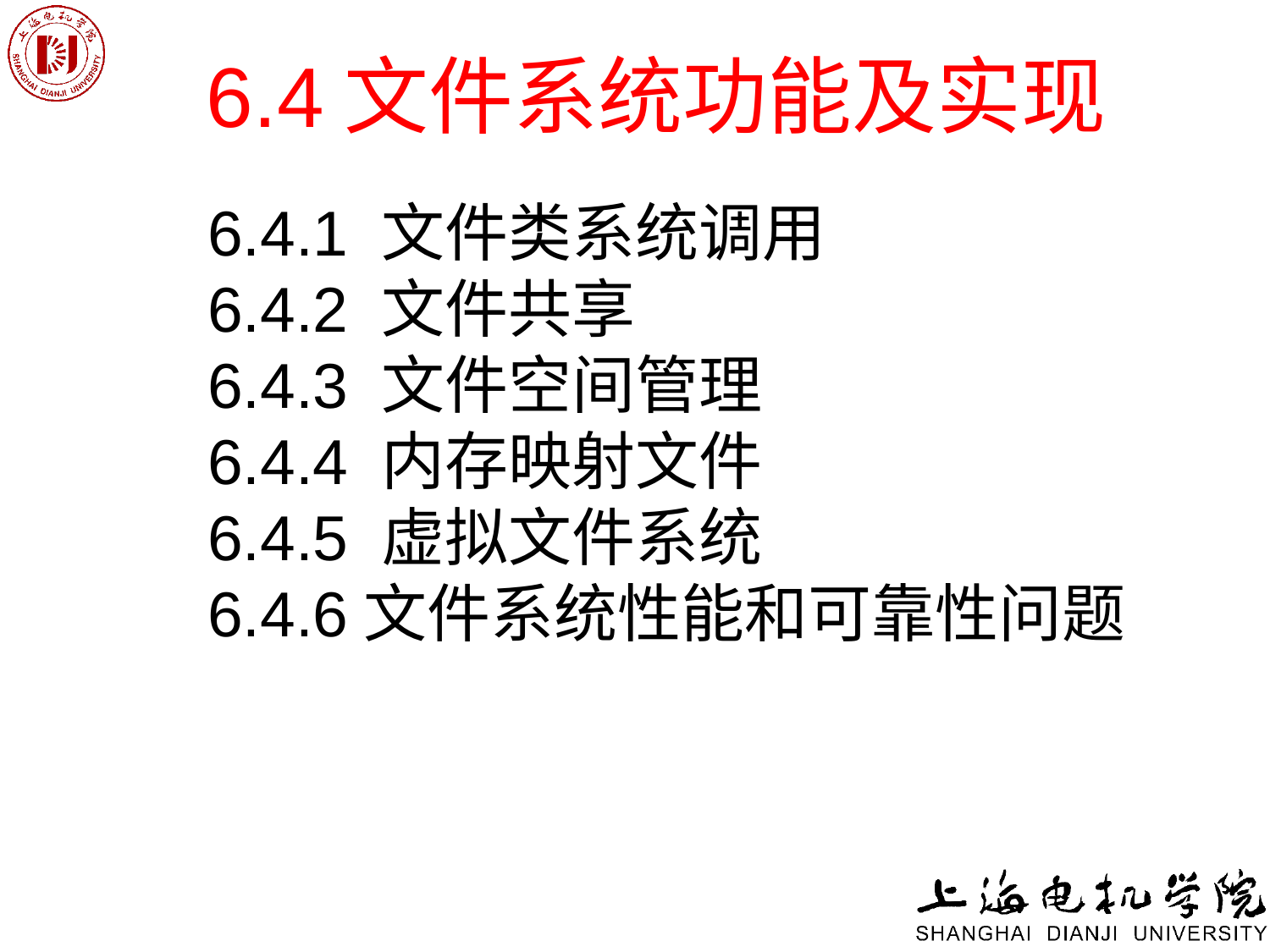

# 6.4文件系统功能及实现
6.4.1 文件类系统调用
6.4.2 文件共享
6.4.3 文件空间管理
6.4.4 内存映射文件
6.4.5 虚拟文件系统
6.4.6文件系统性能和可靠性问题